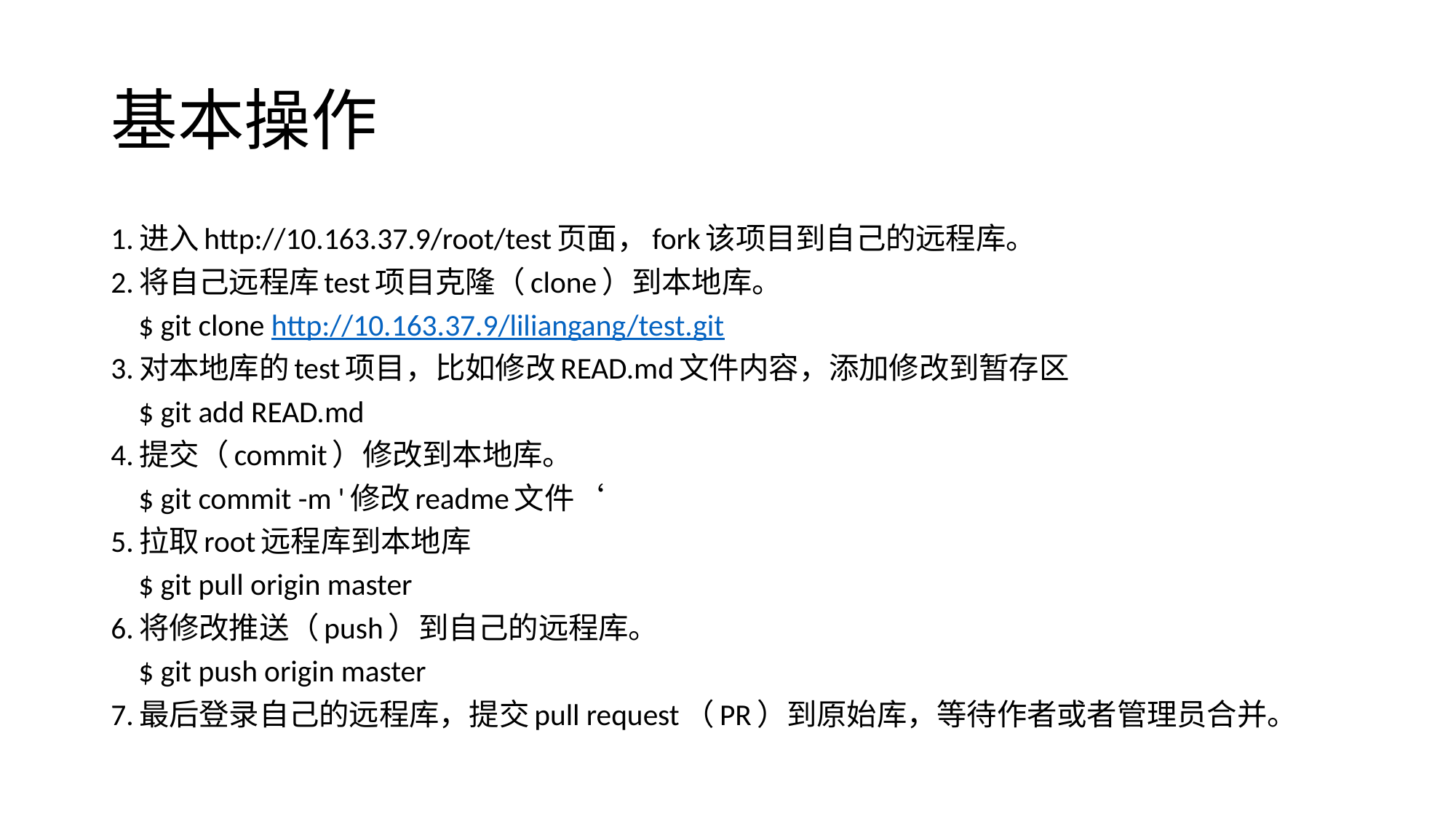

# 基本操作
1.进入http://10.163.37.9/root/test页面，fork该项目到自己的远程库。
2.将自己远程库test项目克隆（clone）到本地库。
		$ git clone http://10.163.37.9/liliangang/test.git
3.对本地库的test项目，比如修改READ.md文件内容，添加修改到暂存区
		$ git add READ.md
4.提交（commit）修改到本地库。
		$ git commit -m '修改readme文件‘
5.拉取root远程库到本地库
		$ git pull origin master
6.将修改推送（push）到自己的远程库。
		$ git push origin master
7.最后登录自己的远程库，提交pull request（PR）到原始库，等待作者或者管理员合并。